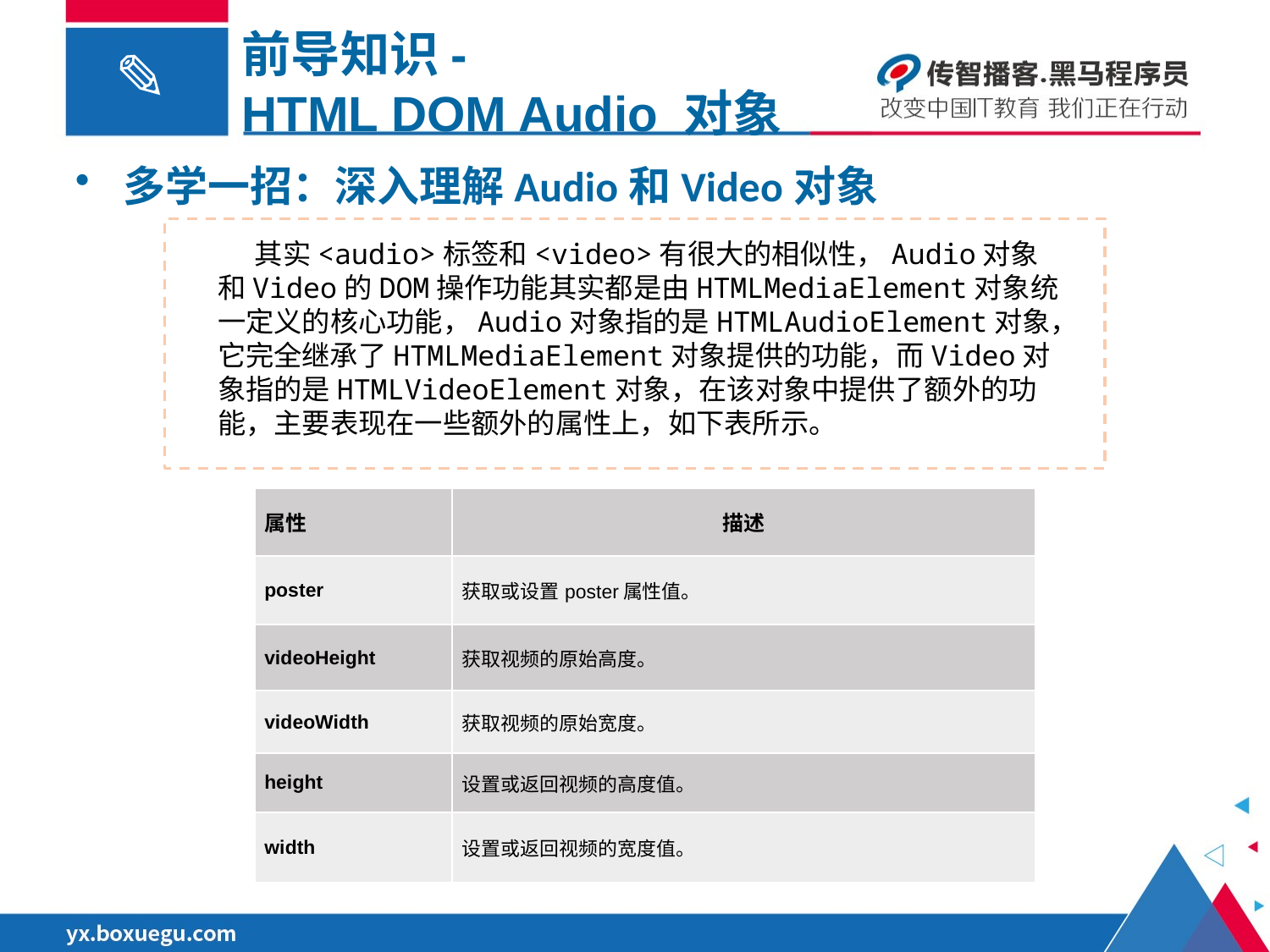

前导知识-
HTML DOM Audio 对象
多学一招：深入理解Audio和Video对象

其实<audio>标签和<video>有很大的相似性，Audio对象和Video的DOM操作功能其实都是由HTMLMediaElement对象统一定义的核心功能，Audio对象指的是HTMLAudioElement对象，它完全继承了HTMLMediaElement对象提供的功能，而Video对象指的是HTMLVideoElement对象，在该对象中提供了额外的功能，主要表现在一些额外的属性上，如下表所示。
| 属性 | 描述 |
| --- | --- |
| poster | 获取或设置poster属性值。 |
| videoHeight | 获取视频的原始高度。 |
| videoWidth | 获取视频的原始宽度。 |
| height | 设置或返回视频的高度值。 |
| width | 设置或返回视频的宽度值。 |